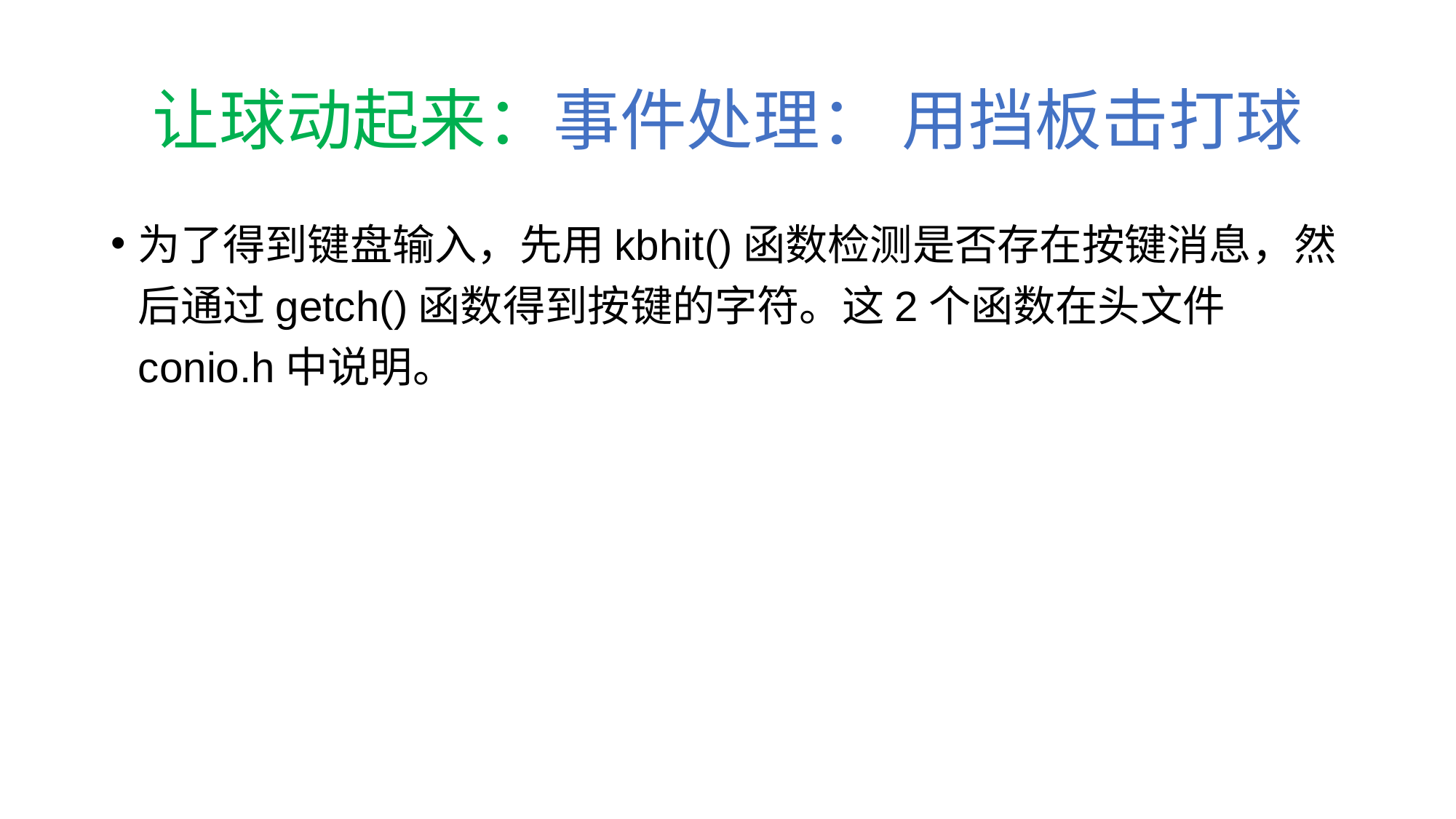

# 让球动起来：事件处理： 用挡板击打球
为了得到键盘输入，先用kbhit()函数检测是否存在按键消息，然后通过getch()函数得到按键的字符。这2个函数在头文件conio.h中说明。